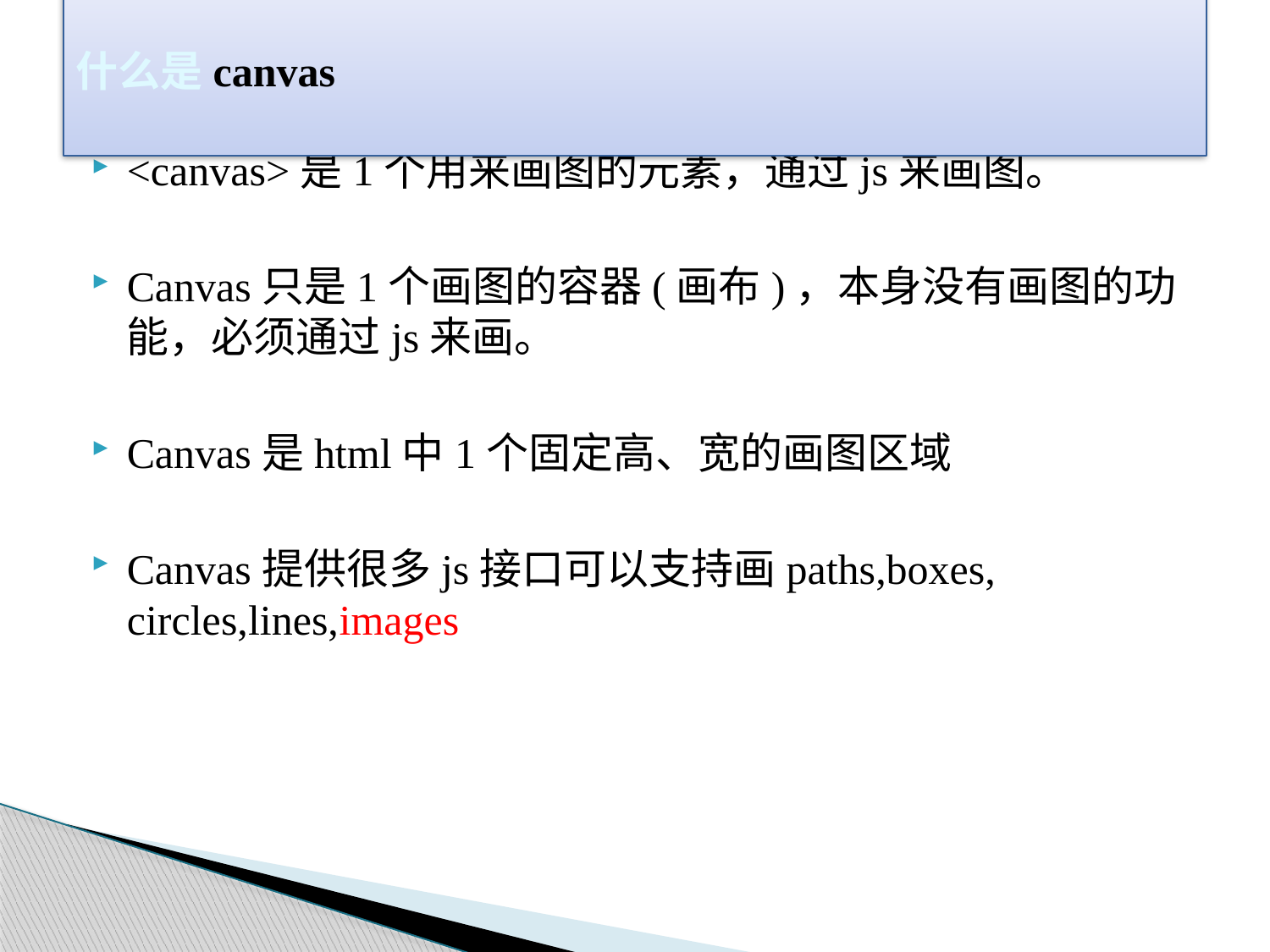

# 什么是canvas
<canvas>是1个用来画图的元素，通过js来画图。

Canvas只是1个画图的容器(画布)，本身没有画图的功能，必须通过js来画。

Canvas是html中1个固定高、宽的画图区域

Canvas提供很多js接口可以支持画paths,boxes, circles,lines,images